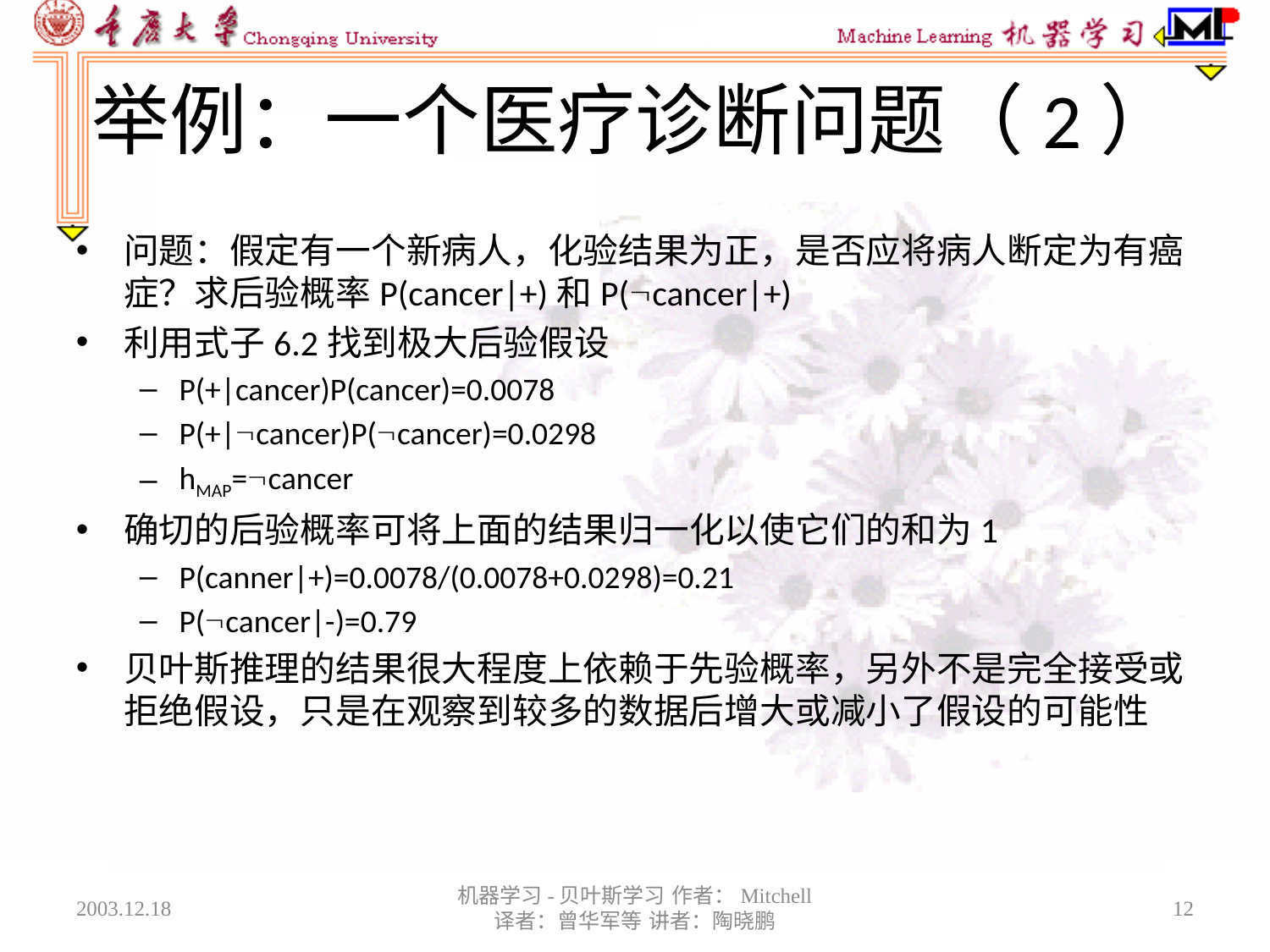

# 举例：一个医疗诊断问题（2）
问题：假定有一个新病人，化验结果为正，是否应将病人断定为有癌症？求后验概率P(cancer|+)和P(¬cancer|+)
利用式子6.2找到极大后验假设
P(+|cancer)P(cancer)=0.0078
P(+|¬cancer)P(¬cancer)=0.0298
hMAP=¬cancer
确切的后验概率可将上面的结果归一化以使它们的和为1
P(canner|+)=0.0078/(0.0078+0.0298)=0.21
P(¬cancer|-)=0.79
贝叶斯推理的结果很大程度上依赖于先验概率，另外不是完全接受或拒绝假设，只是在观察到较多的数据后增大或减小了假设的可能性
2003.12.18
机器学习-贝叶斯学习 作者：Mitchell 译者：曾华军等 讲者：陶晓鹏
12